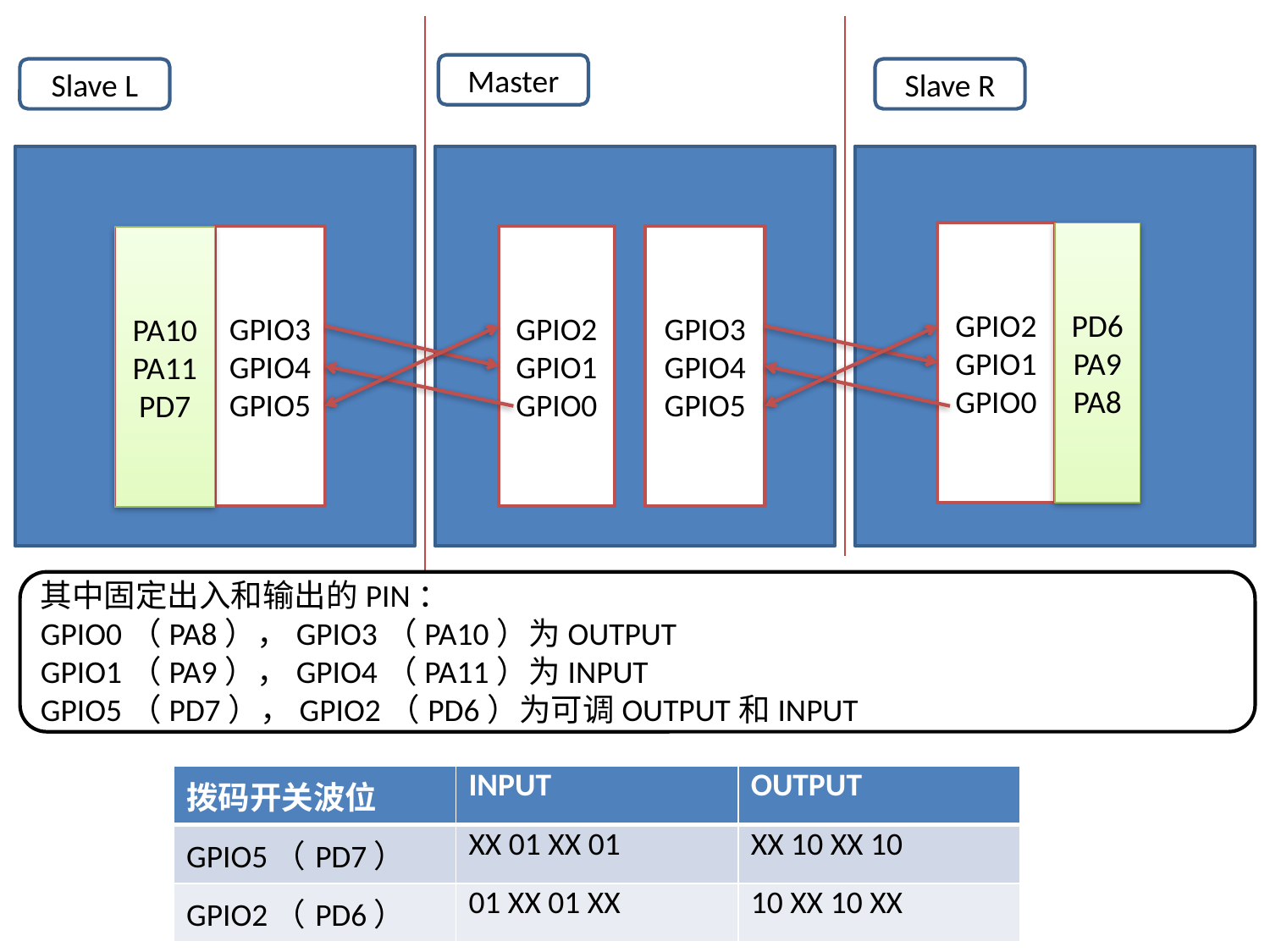

Master
Slave L
Slave R

GPIO2
GPIO1
GPIO0
PD6
PA9
PA8
GPIO3
GPIO4
GPIO5
GPIO2
GPIO1
GPIO0
GPIO3
GPIO4
GPIO5
PA10
PA11
PD7
其中固定出入和输出的PIN：
GPIO0（PA8），GPIO3（PA10）为OUTPUT
GPIO1（PA9），GPIO4（PA11）为INPUT
GPIO5（PD7），GPIO2（PD6）为可调OUTPUT和INPUT
| 拨码开关波位 | INPUT | OUTPUT |
| --- | --- | --- |
| GPIO5（PD7） | XX 01 XX 01 | XX 10 XX 10 |
| GPIO2（PD6） | 01 XX 01 XX | 10 XX 10 XX |